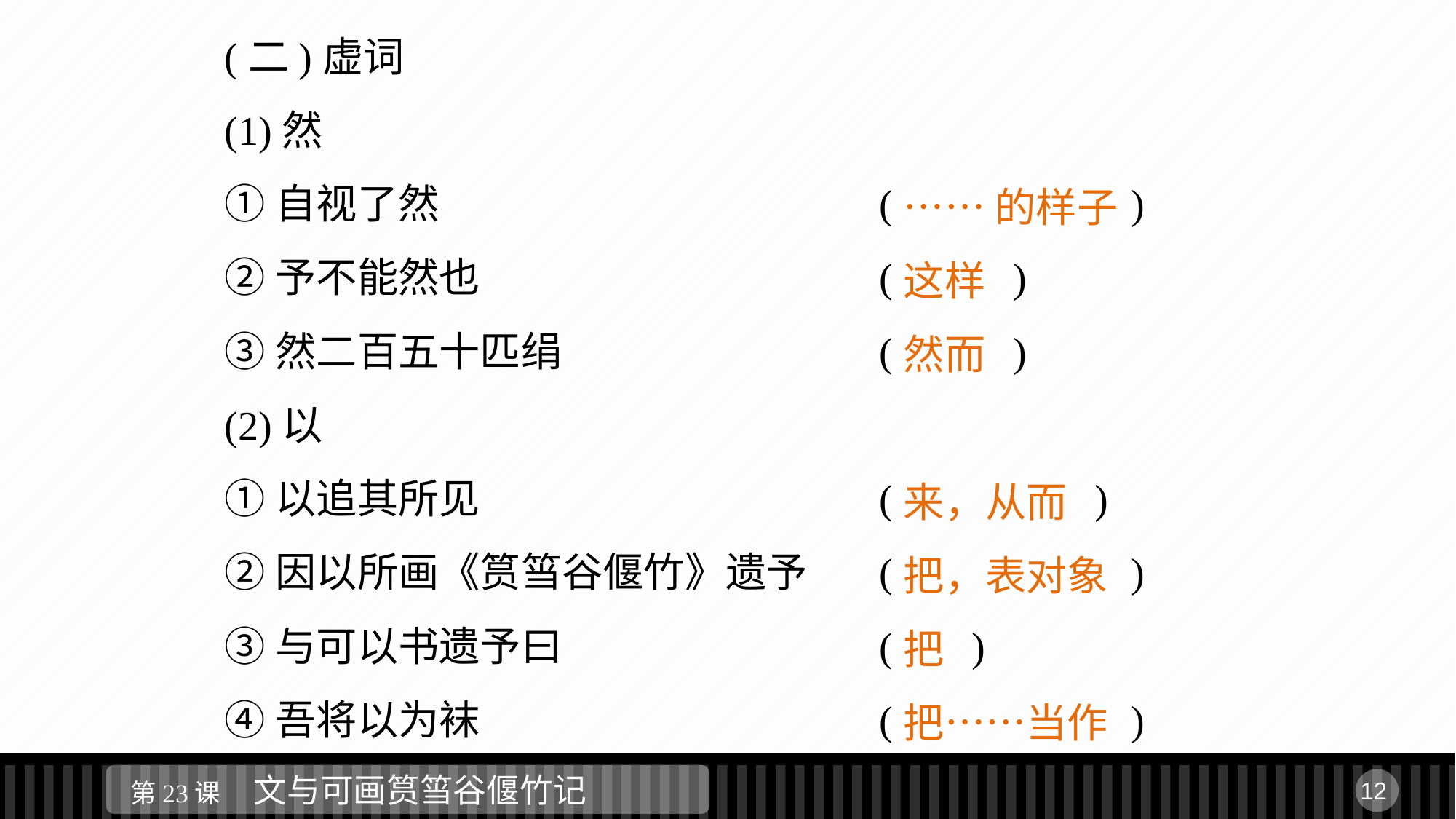

(二)虚词
(1)然
①自视了然					(　　　      　)
②予不能然也					(　　  )
③然二百五十匹绢			(　　  )
(2)以
①以追其所见					(　　　  　)
②因以所画《筼筜谷偃竹》遗予	(　　　　      )
③与可以书遗予曰			(　  )
④吾将以为袜					(　　      　　)
……的样子
这样
然而

来，从而
把，表对象
把
把……当作